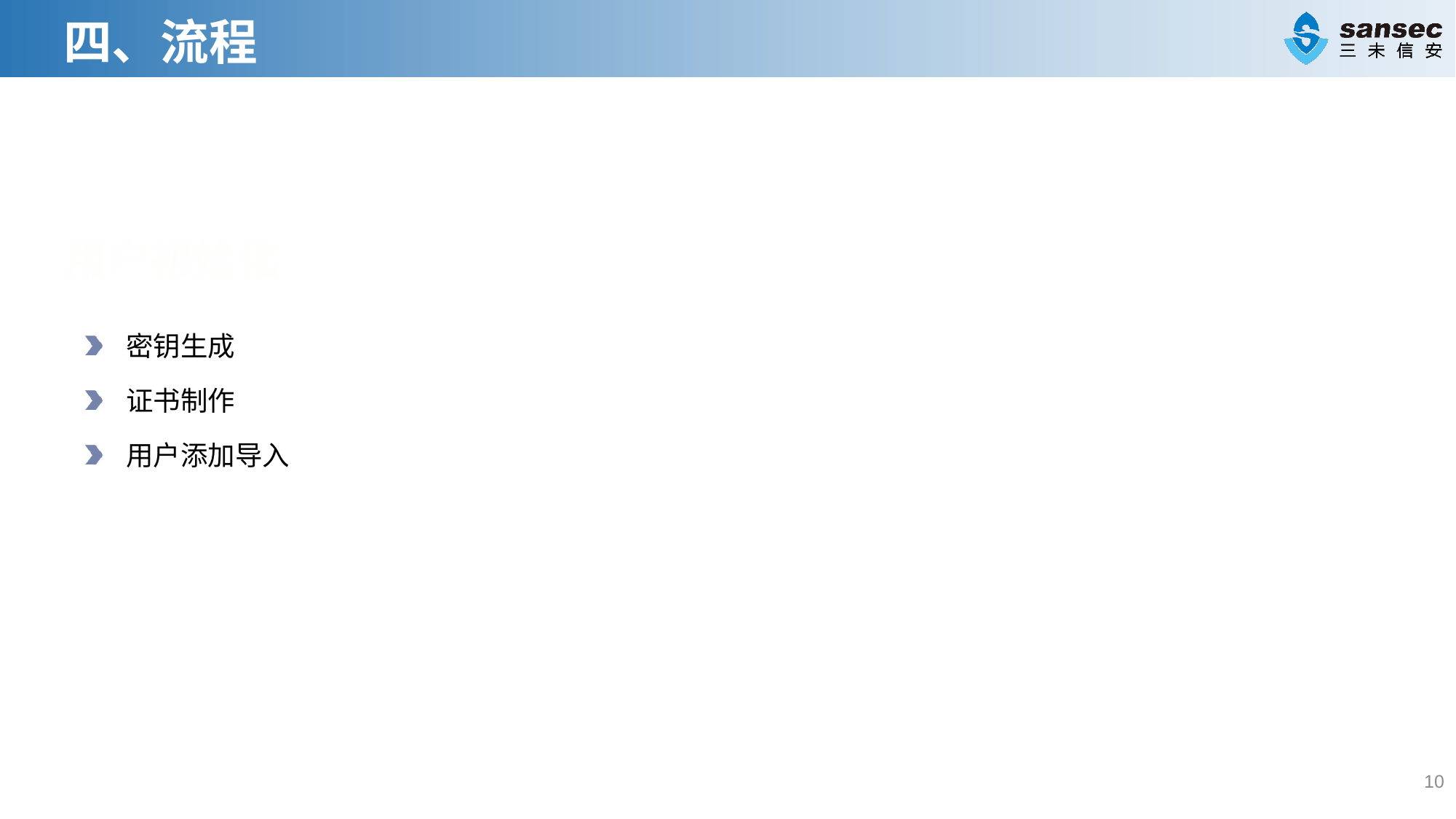

# 四、流程
用户初始化
密钥生成
证书制作
用户添加导入
10